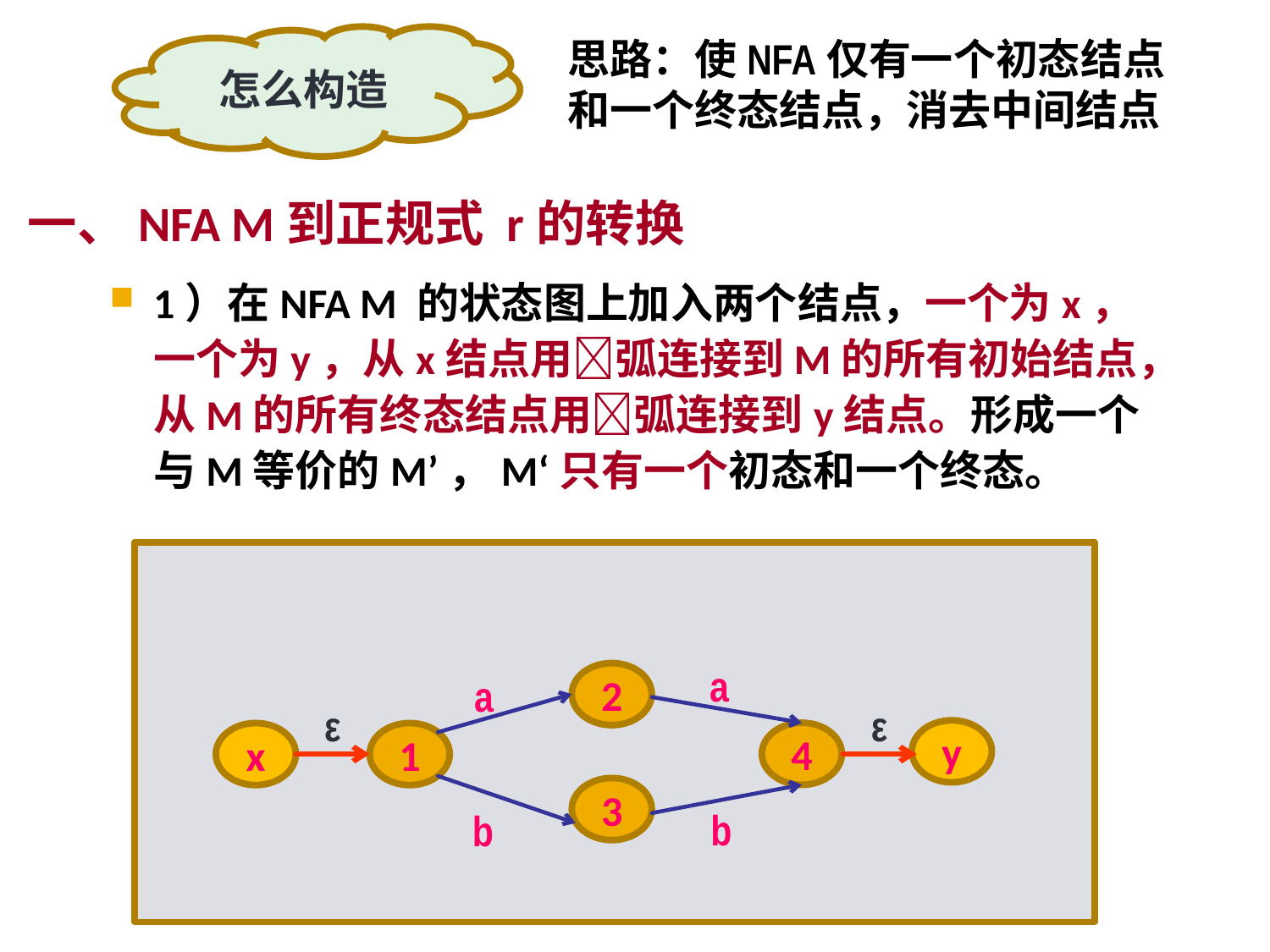

怎么构造
思路：使NFA仅有一个初态结点和一个终态结点，消去中间结点
一、NFA M到正规式 r的转换
1）在NFA M 的状态图上加入两个结点，一个为x，一个为y，从x结点用ε弧连接到M的所有初始结点，从M的所有终态结点用ε弧连接到y结点。形成一个与M等价的M’，M‘只有一个初态和一个终态。

a
a
2
ε
ε
y
4
x
1
3
b
b